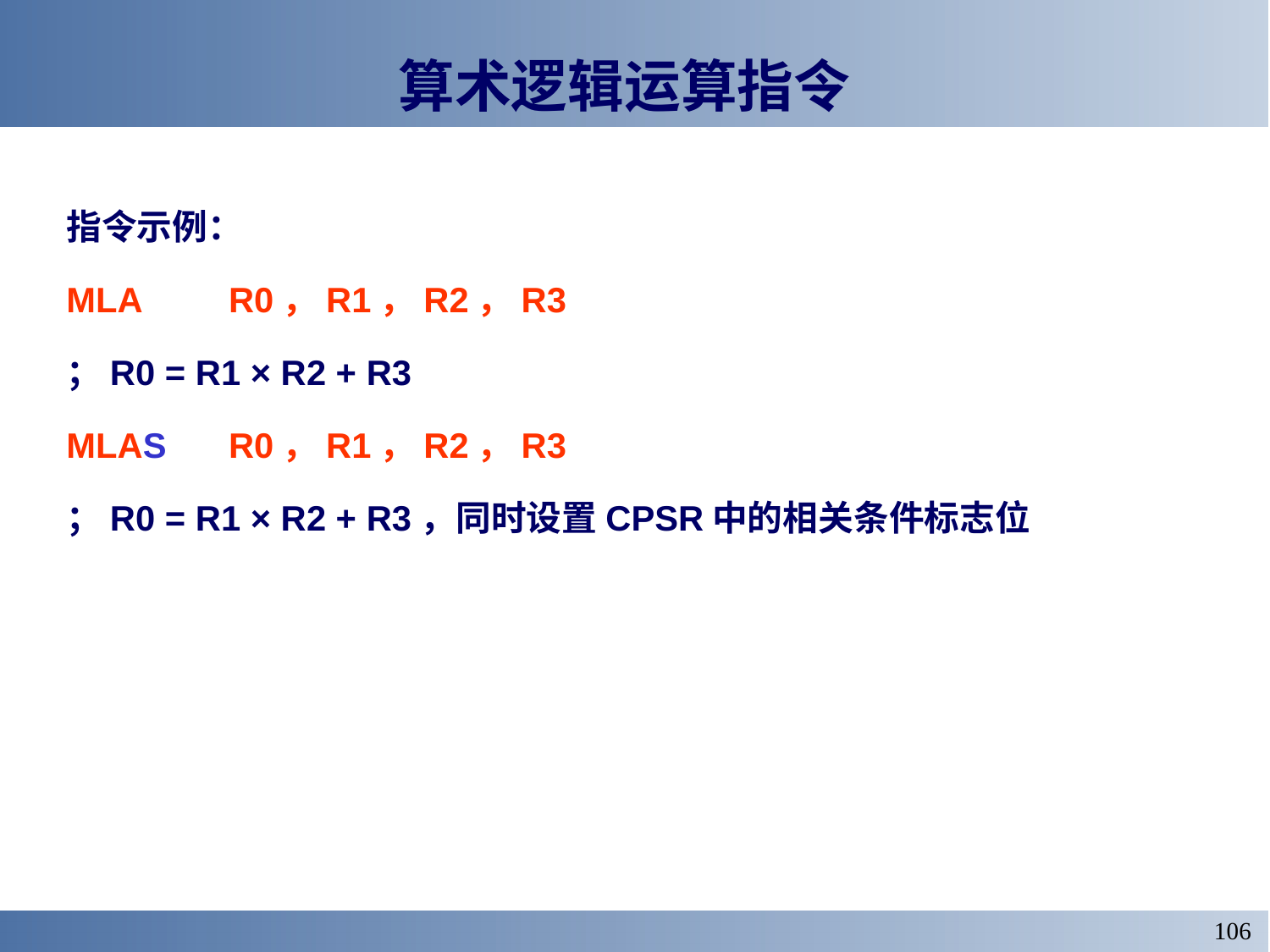

# 算术逻辑运算指令
指令示例：
MLA	R0，R1，R2，R3
；R0 = R1 × R2 + R3
MLAS	R0，R1，R2，R3
；R0 = R1 × R2 + R3，同时设置CPSR中的相关条件标志位